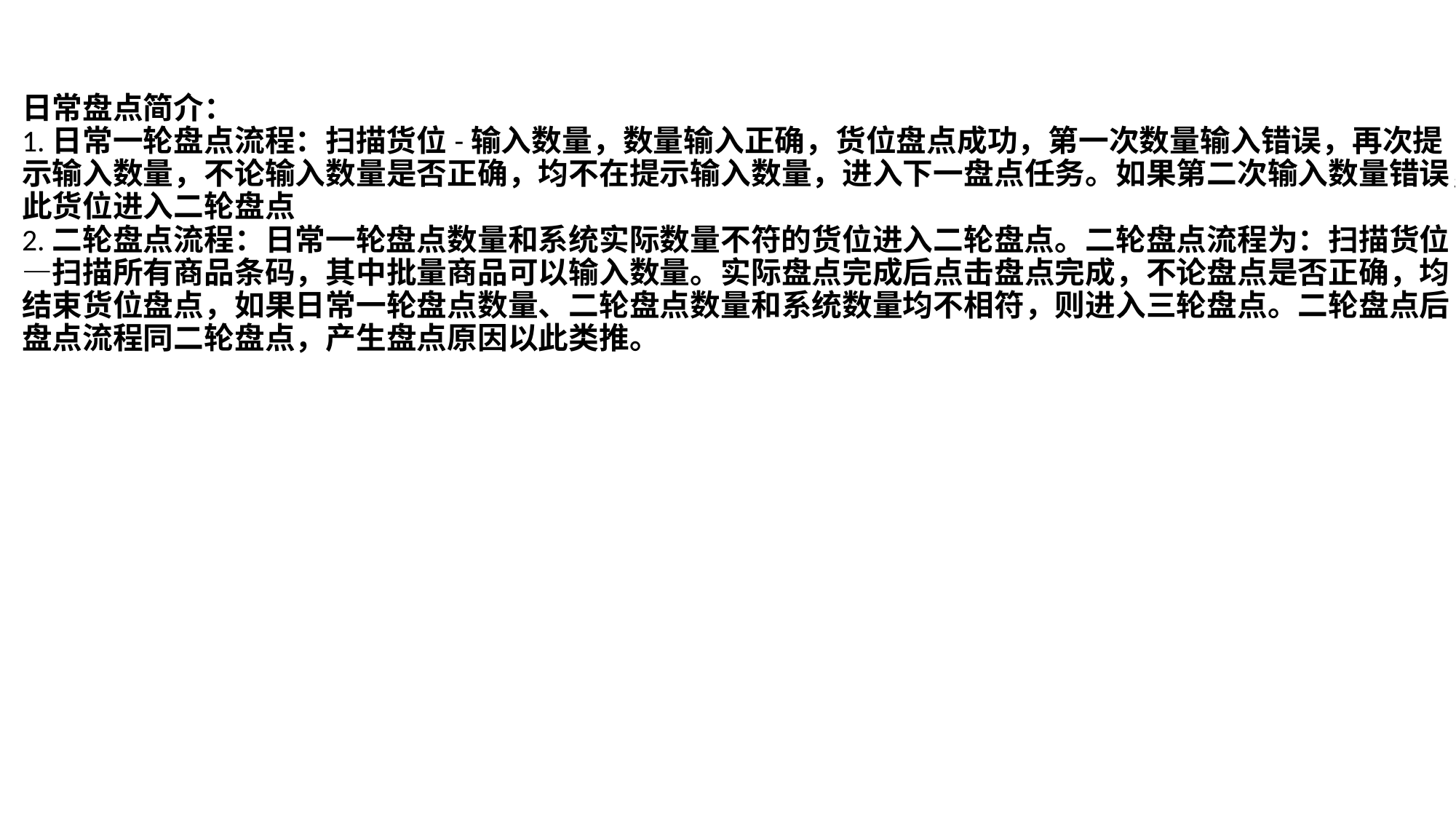

# 日常盘点简介： 1.日常一轮盘点流程：扫描货位-输入数量，数量输入正确，货位盘点成功，第一次数量输入错误，再次提示输入数量，不论输入数量是否正确，均不在提示输入数量，进入下一盘点任务。如果第二次输入数量错误，此货位进入二轮盘点 2.二轮盘点流程：日常一轮盘点数量和系统实际数量不符的货位进入二轮盘点。二轮盘点流程为：扫描货位—扫描所有商品条码，其中批量商品可以输入数量。实际盘点完成后点击盘点完成，不论盘点是否正确，均结束货位盘点，如果日常一轮盘点数量、二轮盘点数量和系统数量均不相符，则进入三轮盘点。二轮盘点后盘点流程同二轮盘点，产生盘点原因以此类推。